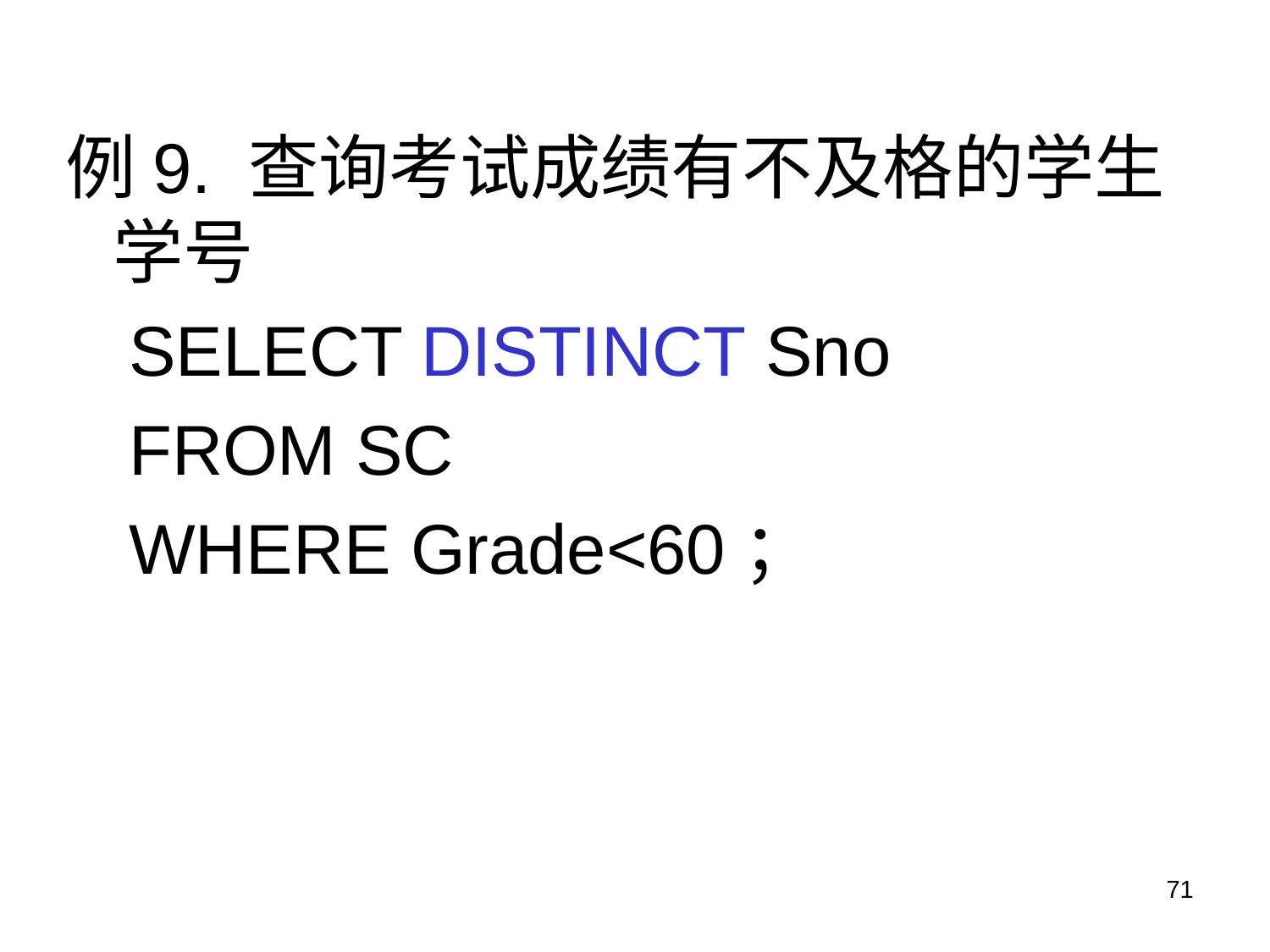

例9. 查询考试成绩有不及格的学生学号
SELECT DISTINCT Sno
FROM SC
WHERE Grade<60；

71